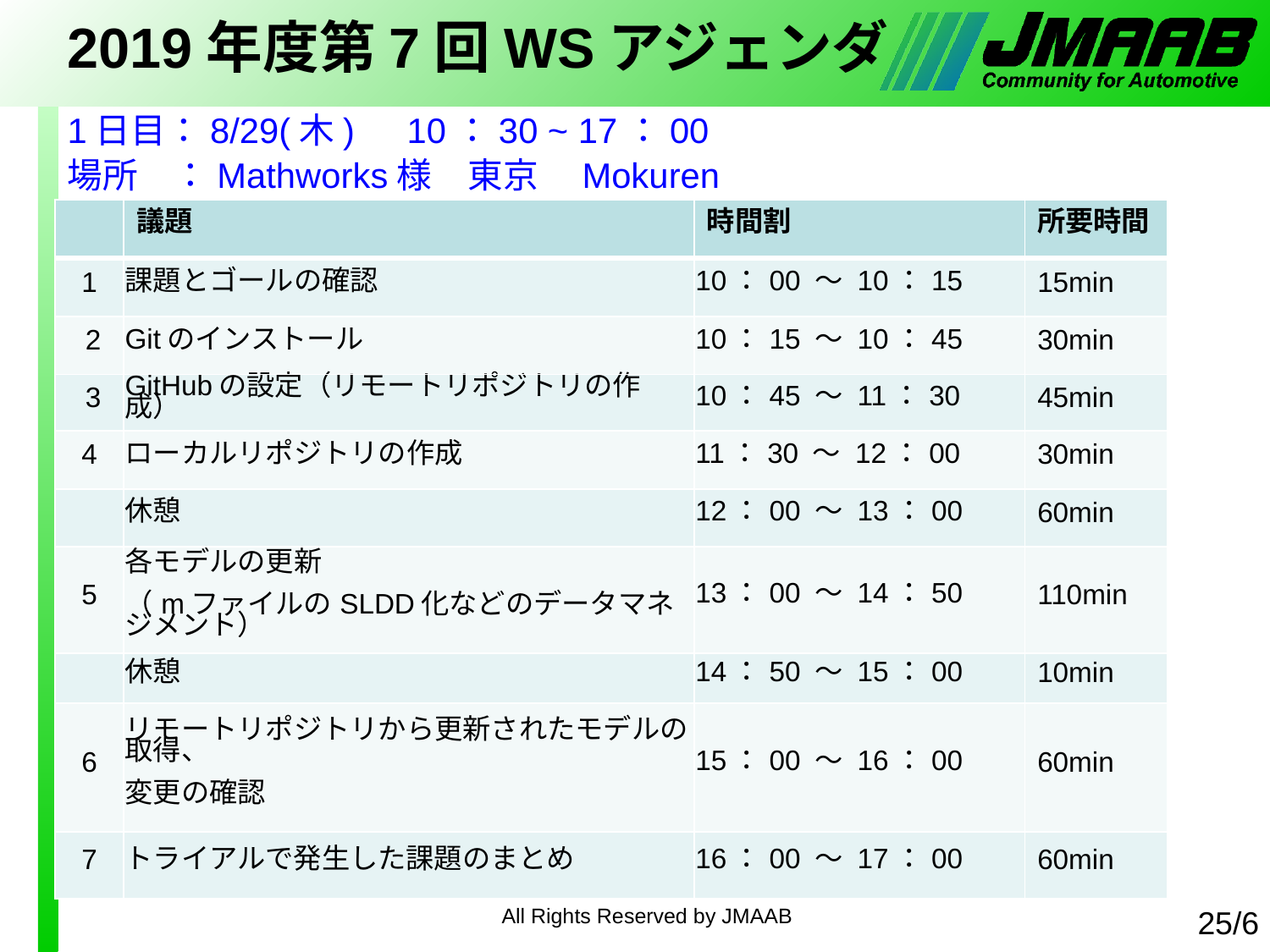

2019年度第7回WSアジェンダ
1日目：8/29(木)　10：30 ~ 17：00
場所　：Mathworks様　東京　Mokuren
|  | 議題 | 時間割 | 所要時間 |
| --- | --- | --- | --- |
| 1 | 課題とゴールの確認 | 10：00 ～ 10：15 | 15min |
| 2 | Gitのインストール | 10：15 ～ 10：45 | 30min |
| 3 | GitHubの設定（リモートリポジトリの作成） | 10：45 ～ 11：30 | 45min |
| 4 | ローカルリポジトリの作成 | 11：30 ～ 12：00 | 30min |
|  | 休憩 | 12：00 ～ 13：00 | 60min |
| 5 | 各モデルの更新 （mファイルのSLDD化などのデータマネジメント） | 13：00 ～ 14：50 | 110min |
|  | 休憩 | 14：50 ～ 15：00 | 10min |
| 6 | リモートリポジトリから更新されたモデルの取得、 変更の確認 | 15：00 ～ 16：00 | 60min |
| 7 | トライアルで発生した課題のまとめ | 16：00 ～ 17：00 | 60min |